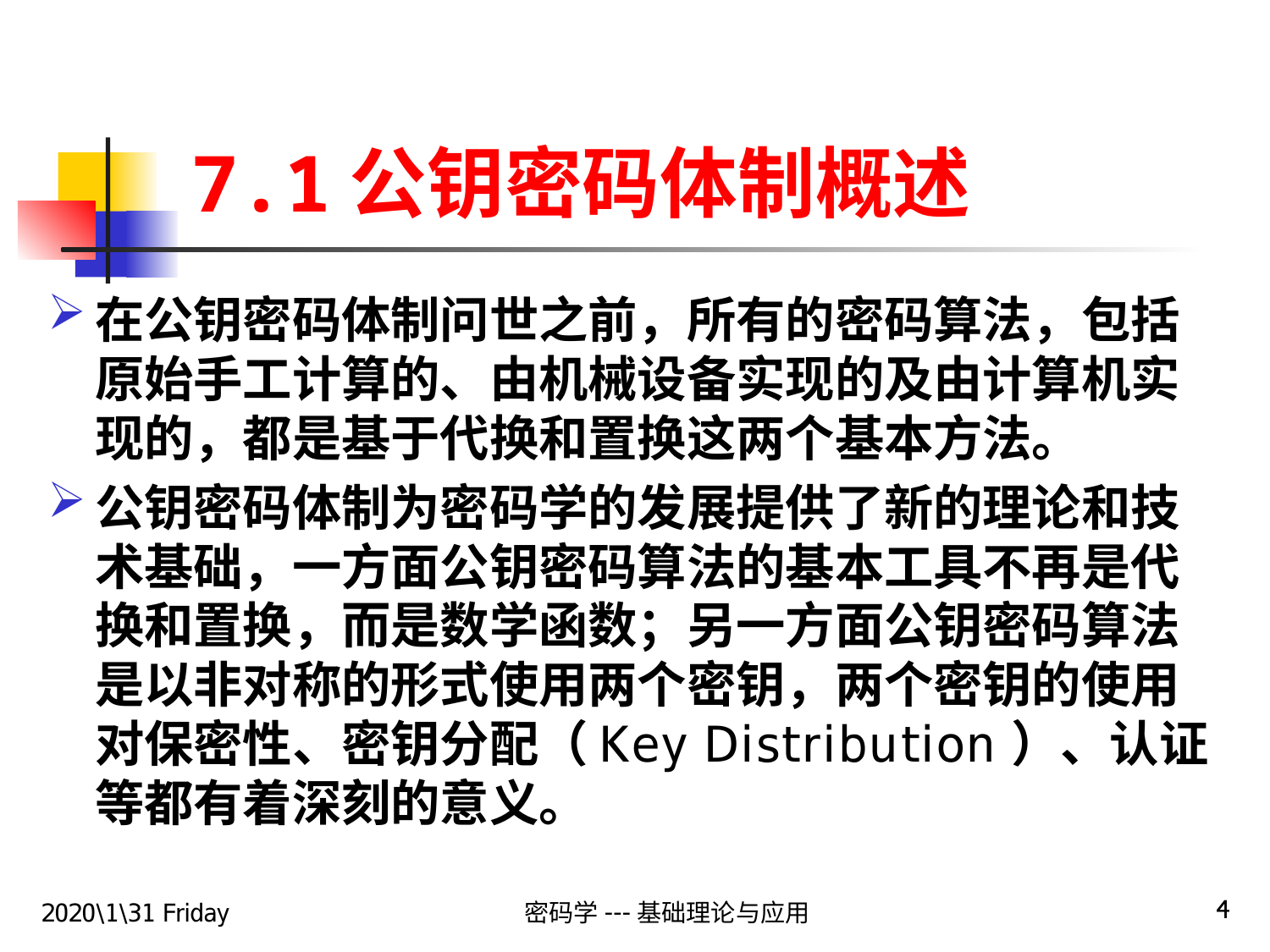

# 7.1公钥密码体制概述
在公钥密码体制问世之前，所有的密码算法，包括原始手工计算的、由机械设备实现的及由计算机实现的，都是基于代换和置换这两个基本方法。
公钥密码体制为密码学的发展提供了新的理论和技术基础，一方面公钥密码算法的基本工具不再是代换和置换，而是数学函数；另一方面公钥密码算法是以非对称的形式使用两个密钥，两个密钥的使用对保密性、密钥分配（Key Distribution）、认证等都有着深刻的意义。
4
2020\1\31 Friday
密码学---基础理论与应用